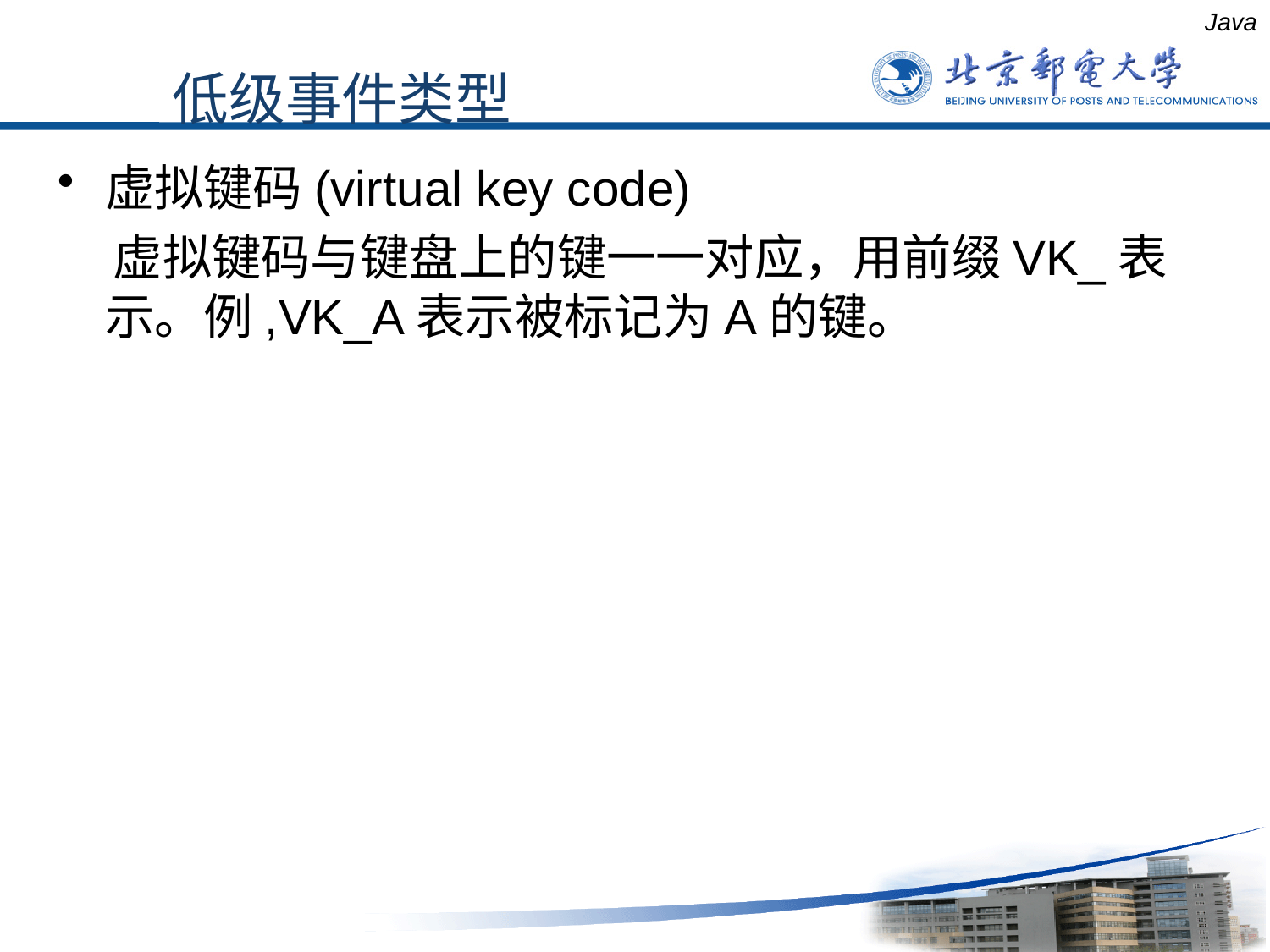

虚拟键码(virtual key code)
    虚拟键码与键盘上的键一一对应，用前缀VK_表示。例,VK_A表示被标记为A的键。

Java
低级事件类型